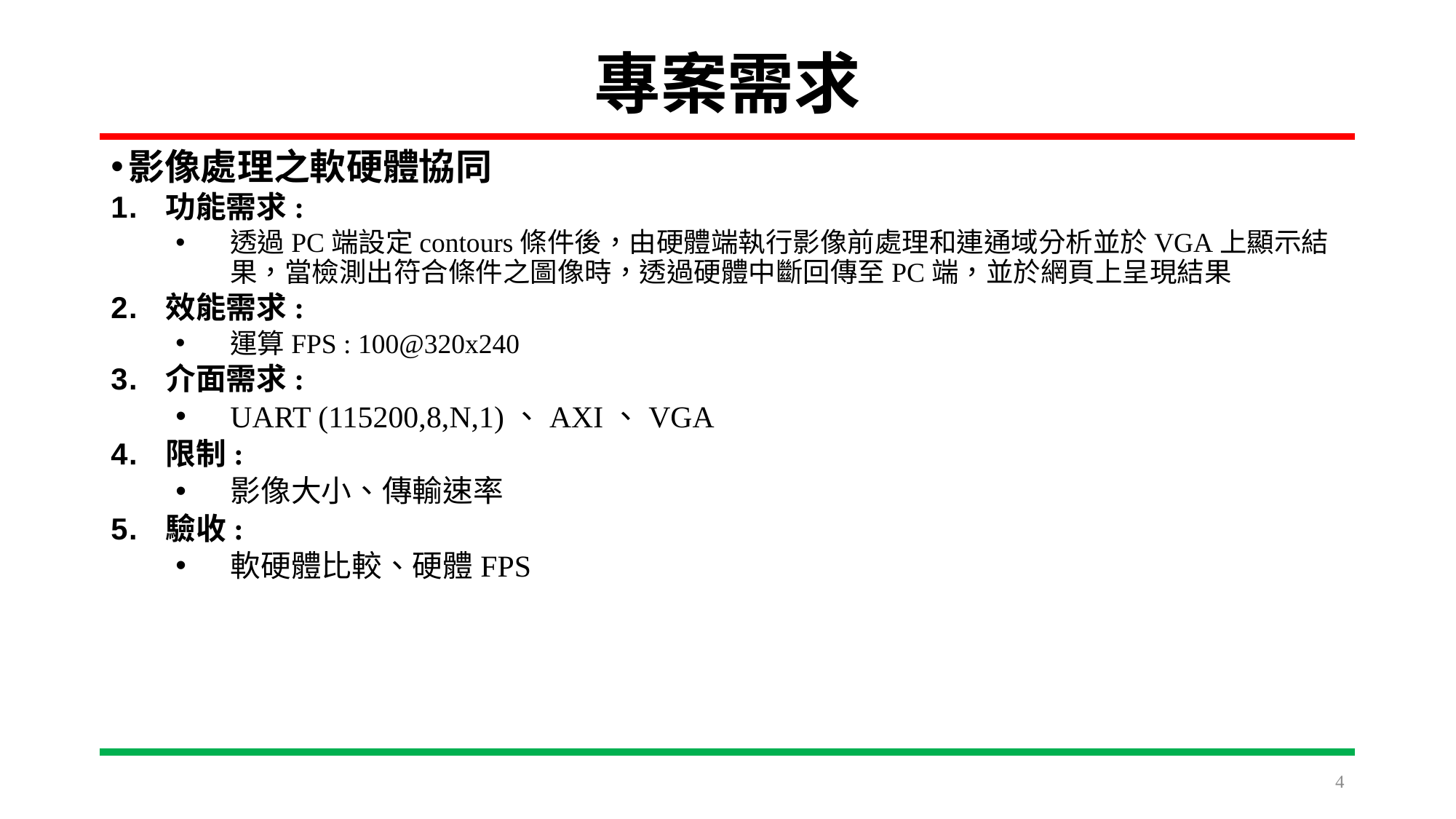

# 專案需求
影像處理之軟硬體協同
功能需求:
透過PC端設定contours條件後，由硬體端執行影像前處理和連通域分析並於VGA上顯示結果，當檢測出符合條件之圖像時，透過硬體中斷回傳至PC端，並於網頁上呈現結果
效能需求:
運算FPS : 100@320x240
介面需求:
UART (115200,8,N,1)、AXI、VGA
限制:
影像大小、傳輸速率
驗收:
軟硬體比較、硬體FPS
4